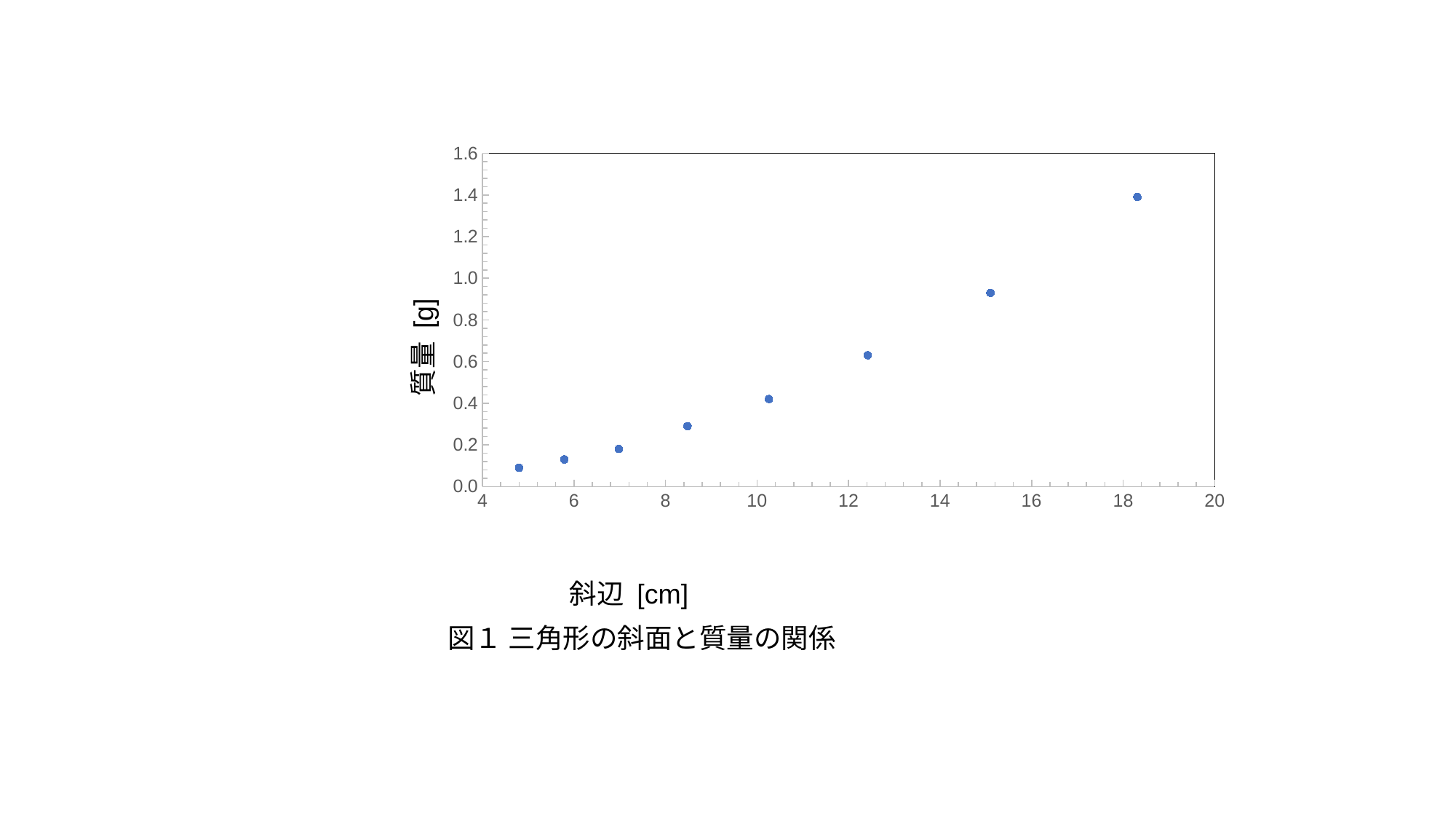

### Chart

| Category | 質量 /g |
|---|---|
質量 [g]
斜辺 [cm]
図１ 三角形の斜面と質量の関係